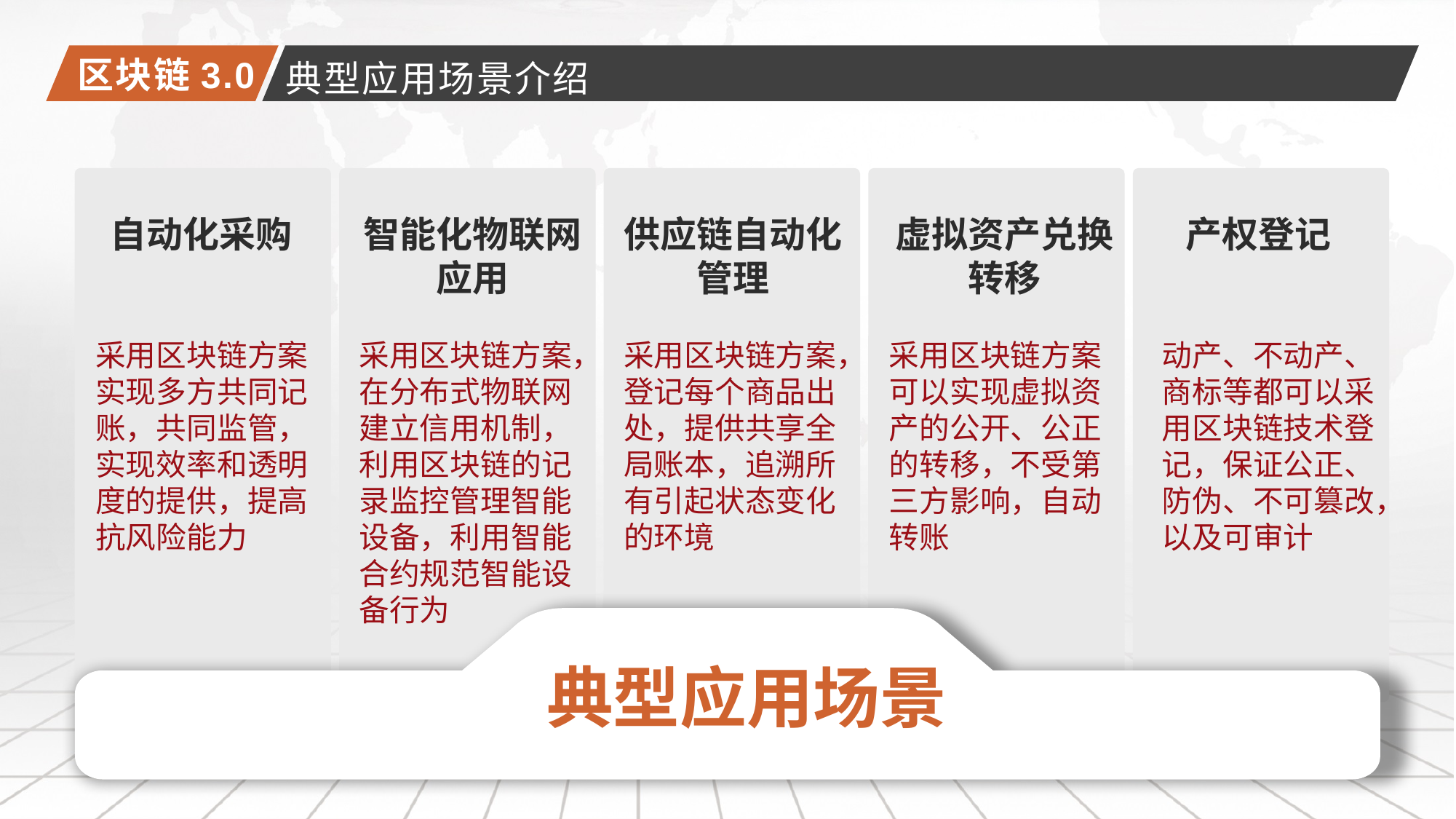

区块链3.0
典型应用场景介绍

自动化采购
智能化物联网应用
供应链自动化管理
虚拟资产兑换转移
产权登记
采用区块链方案实现多方共同记账，共同监管，实现效率和透明度的提供，提高抗风险能力
采用区块链方案，在分布式物联网建立信用机制，利用区块链的记录监控管理智能设备，利用智能合约规范智能设备行为
采用区块链方案，登记每个商品出处，提供共享全局账本，追溯所有引起状态变化的环境
采用区块链方案可以实现虚拟资产的公开、公正的转移，不受第三方影响，自动转账
动产、不动产、商标等都可以采用区块链技术登记，保证公正、防伪、不可篡改，以及可审计

典型应用场景